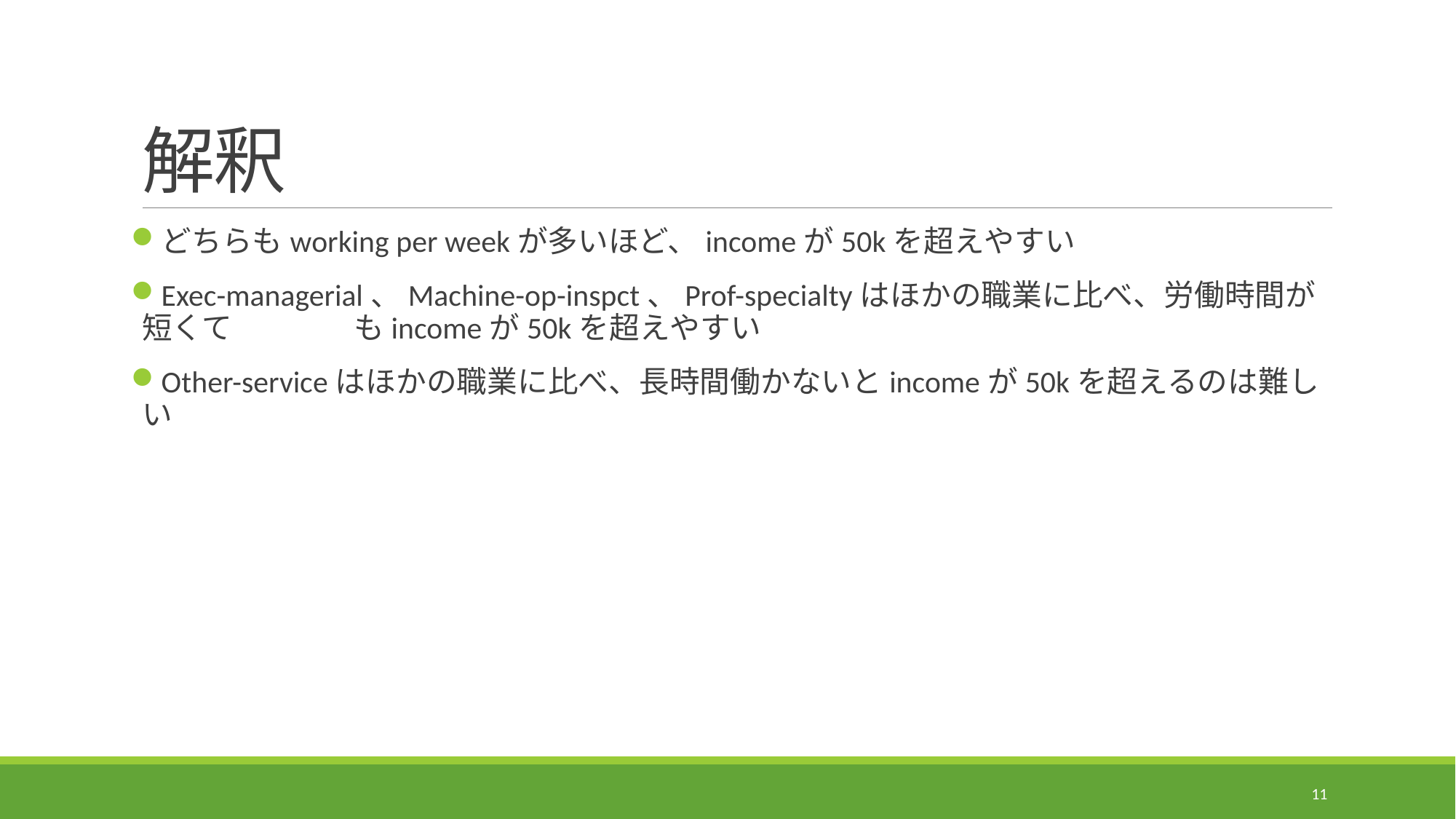

# 解釈
どちらもworking per weekが多いほど、incomeが50kを超えやすい
Exec-managerial、Machine-op-inspct、Prof-specialtyはほかの職業に比べ、労働時間が短くて　　　　もincomeが50kを超えやすい
Other-serviceはほかの職業に比べ、長時間働かないとincomeが50kを超えるのは難しい

11